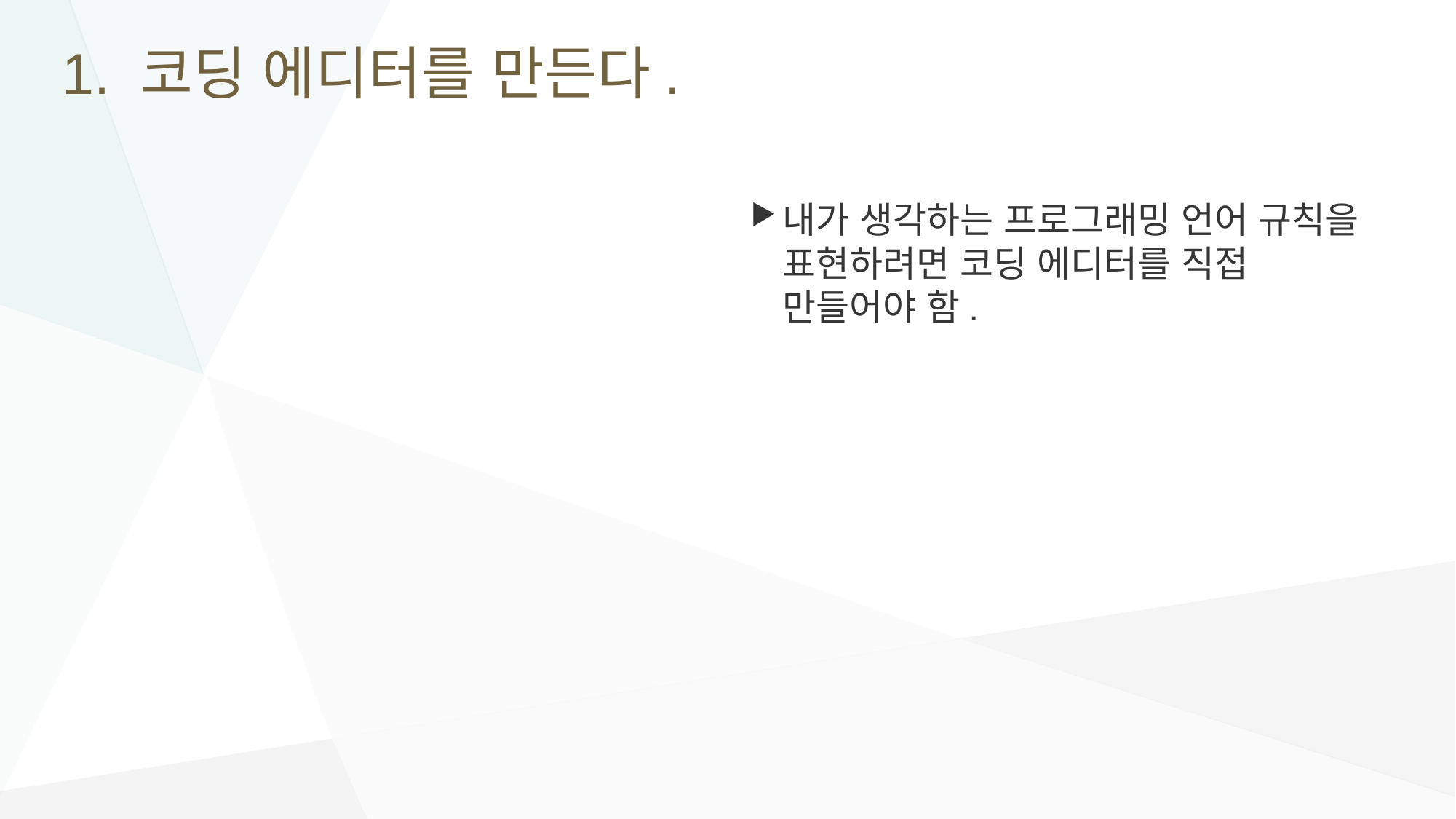

# 1. 코딩 에디터를 만든다.

내가 생각하는 프로그래밍 언어 규칙을 표현하려면 코딩 에디터를 직접 만들어야 함.